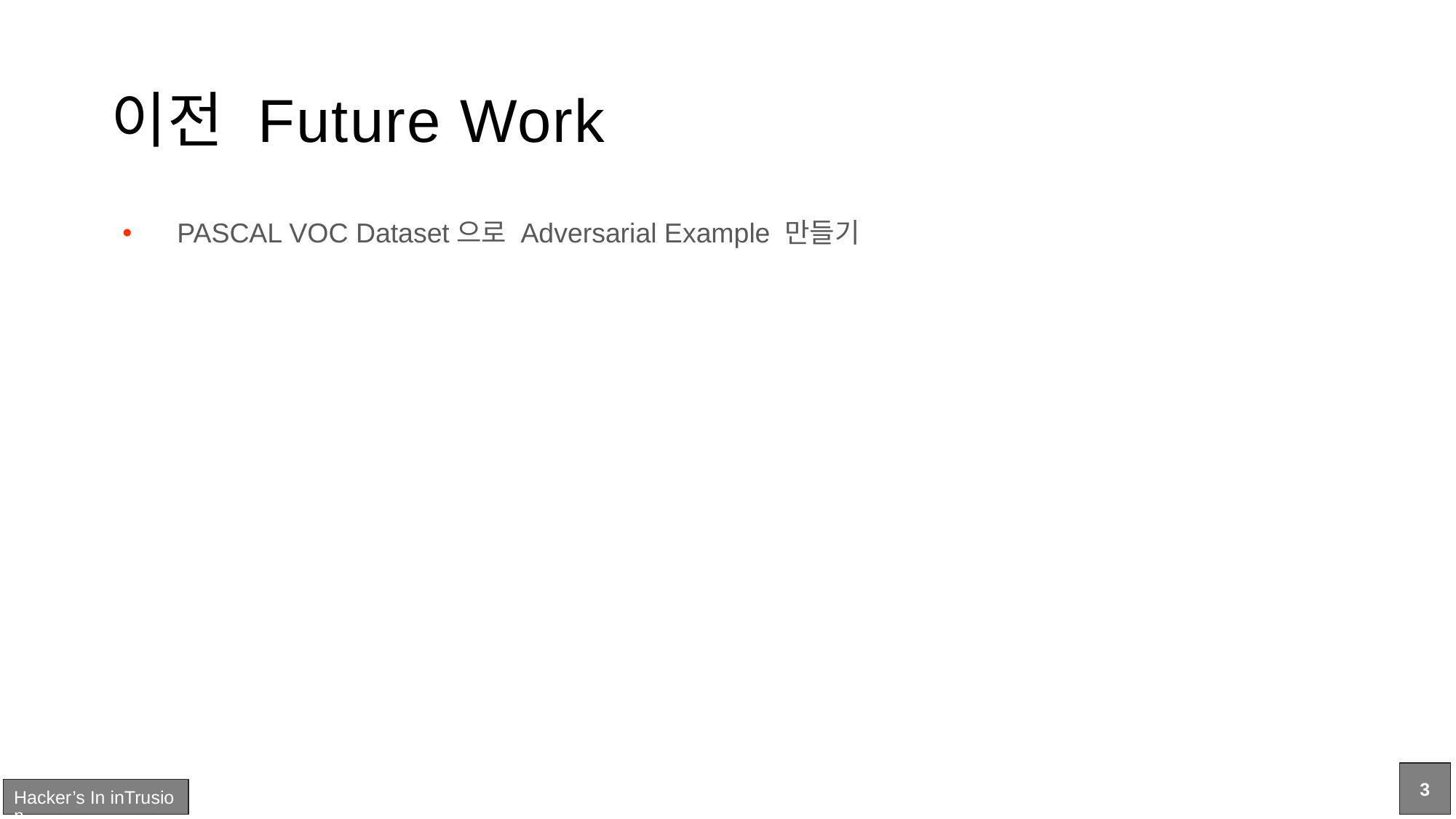

# 이전 Future Work
PASCAL VOC Dataset으로 Adversarial Example 만들기
3
Hacker’s In inTrusion